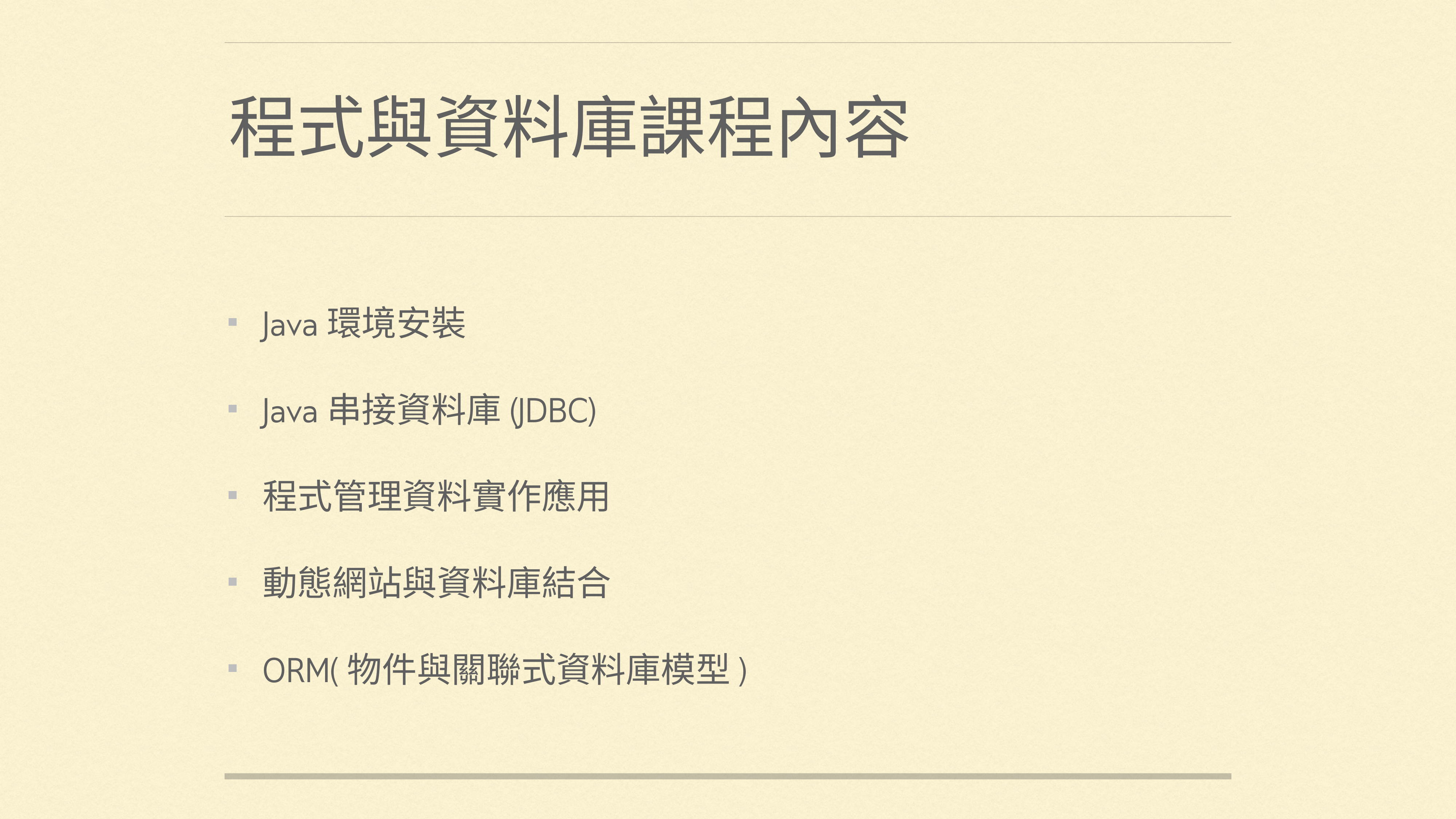

# 程式與資料庫課程內容
Java環境安裝
Java串接資料庫(JDBC)
程式管理資料實作應用
動態網站與資料庫結合
ORM(物件與關聯式資料庫模型)